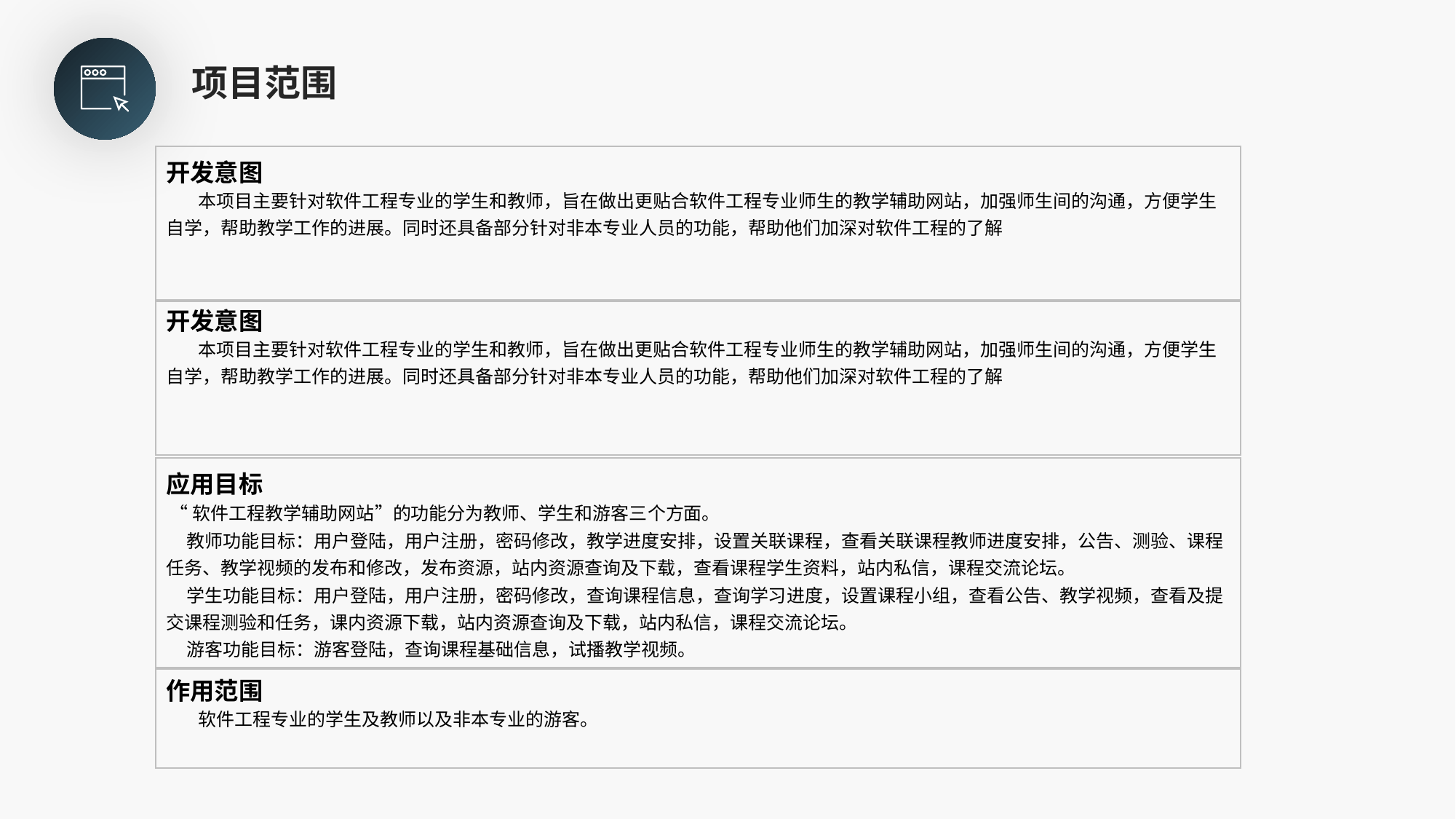

项目范围

开发意图
       本项目主要针对软件工程专业的学生和教师，旨在做出更贴合软件工程专业师生的教学辅助网站，加强师生间的沟通，方便学生自学，帮助教学工作的进展。同时还具备部分针对非本专业人员的功能，帮助他们加深对软件工程的了解
开发意图
       本项目主要针对软件工程专业的学生和教师，旨在做出更贴合软件工程专业师生的教学辅助网站，加强师生间的沟通，方便学生自学，帮助教学工作的进展。同时还具备部分针对非本专业人员的功能，帮助他们加深对软件工程的了解

应用目标
 “软件工程教学辅助网站”的功能分为教师、学生和游客三个方面。
    教师功能目标：用户登陆，用户注册，密码修改，教学进度安排，设置关联课程，查看关联课程教师进度安排，公告、测验、课程任务、教学视频的发布和修改，发布资源，站内资源查询及下载，查看课程学生资料，站内私信，课程交流论坛。
    学生功能目标：用户登陆，用户注册，密码修改，查询课程信息，查询学习进度，设置课程小组，查看公告、教学视频，查看及提交课程测验和任务，课内资源下载，站内资源查询及下载，站内私信，课程交流论坛。
    游客功能目标：游客登陆，查询课程基础信息，试播教学视频。
作用范围
       软件工程专业的学生及教师以及非本专业的游客。